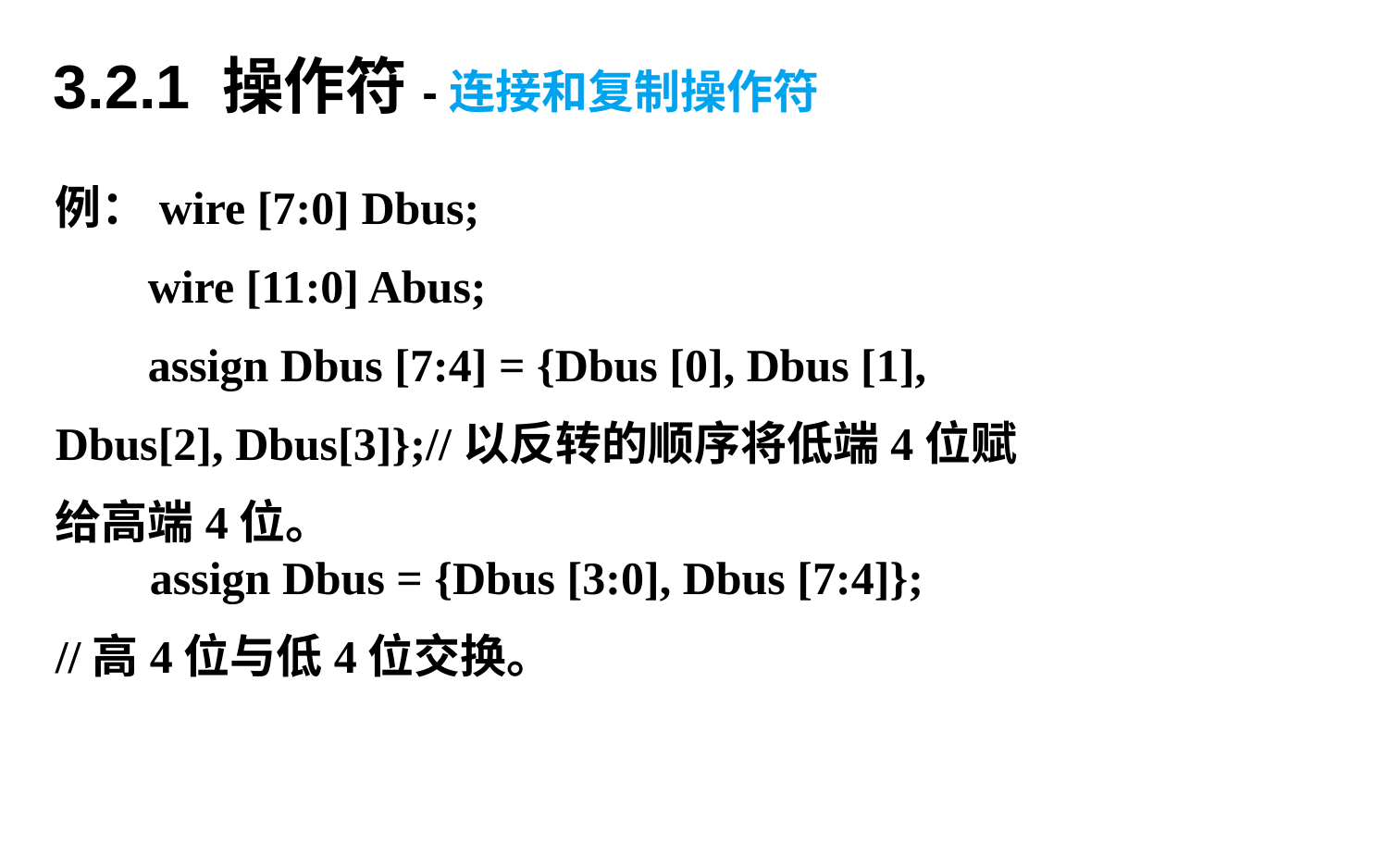

3.2.1 操作符-连接和复制操作符
例：wire [7:0] Dbus;
        wire [11:0] Abus;
        assign Dbus [7:4] = {Dbus [0], Dbus [1],
Dbus[2], Dbus[3]};//以反转的顺序将低端4位赋
给高端4位。
        assign Dbus = {Dbus [3:0], Dbus [7:4]};
//高4位与低4位交换。